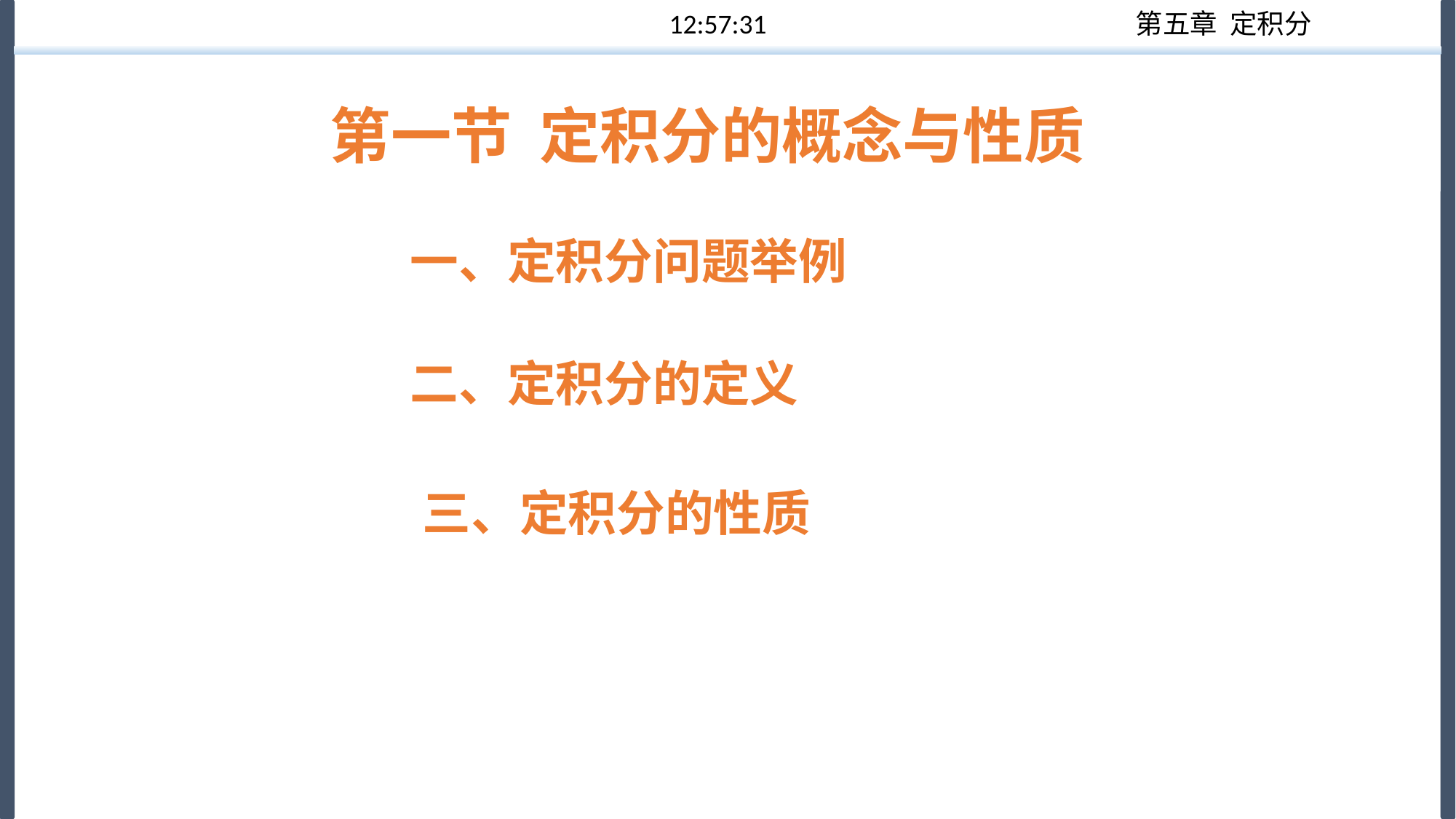

12:57:31
第一节  定积分的概念与性质
一、定积分问题举例
二、定积分的定义
三、定积分的性质